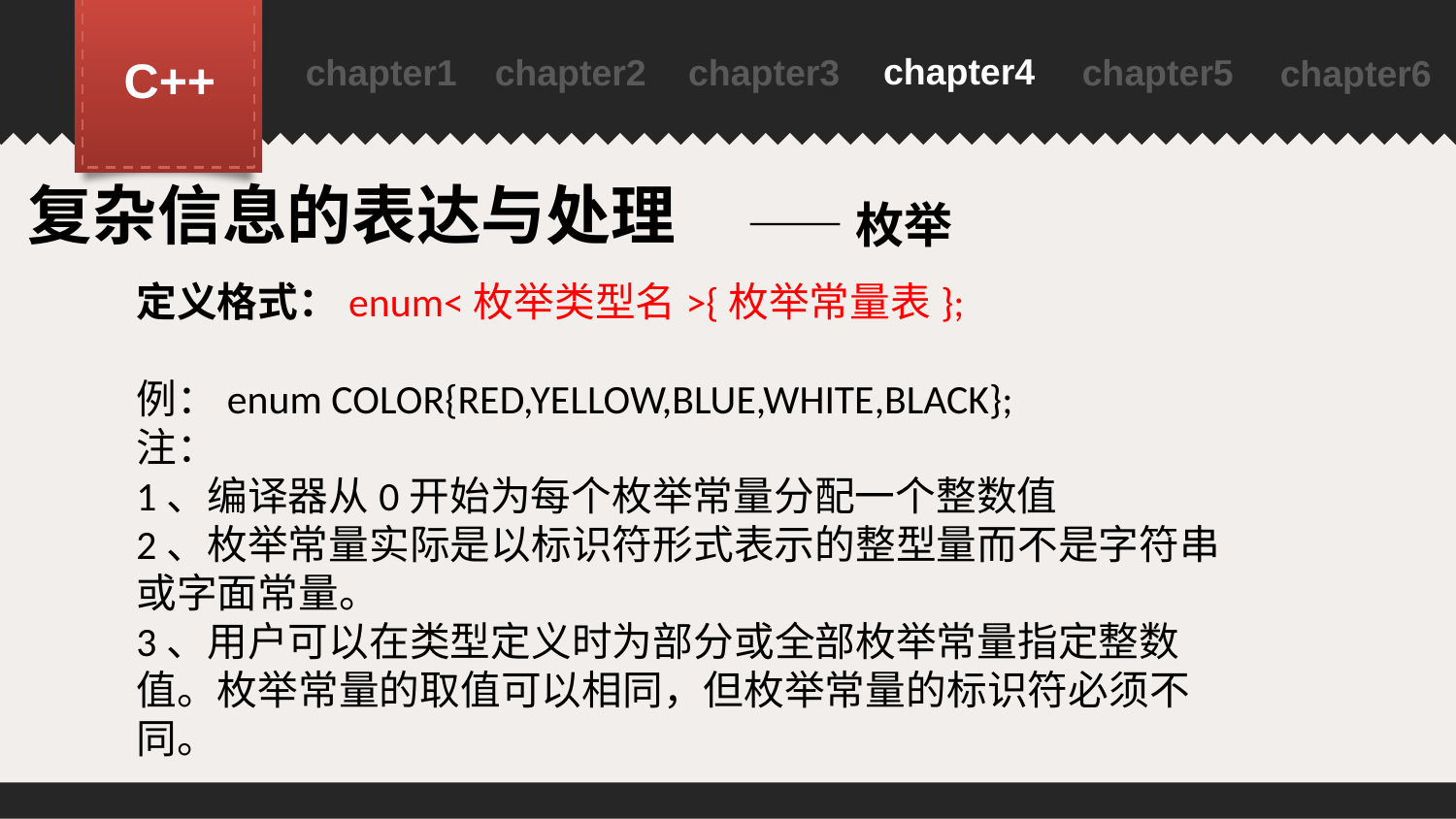

chapter4
C++
chapter1
chapter2
chapter3
chapter5
chapter6
PPT模板下载：www.1ppt.com/moban/     行业PPT模板：www.1ppt.com/hangye/
节日PPT模板：www.1ppt.com/jieri/           PPT素材下载：www.1ppt.com/sucai/
PPT背景图片：www.1ppt.com/beijing/      PPT图表下载：www.1ppt.com/tubiao/
优秀PPT下载：www.1ppt.com/xiazai/        PPT教程： www.1ppt.com/powerpoint/
Word教程： www.1ppt.com/word/              Excel教程：www.1ppt.com/excel/
资料下载：www.1ppt.com/ziliao/                PPT课件下载：www.1ppt.com/kejian/
范文下载：www.1ppt.com/fanwen/             试卷下载：www.1ppt.com/shiti/
教案下载：www.1ppt.com/jiaoan/

复杂信息的表达与处理
——枚举
定义格式：enum<枚举类型名>{枚举常量表};

例：enum COLOR{RED,YELLOW,BLUE,WHITE,BLACK};
注：
1、编译器从0开始为每个枚举常量分配一个整数值
2、枚举常量实际是以标识符形式表示的整型量而不是字符串或字面常量。
3、用户可以在类型定义时为部分或全部枚举常量指定整数值。枚举常量的取值可以相同，但枚举常量的标识符必须不同。